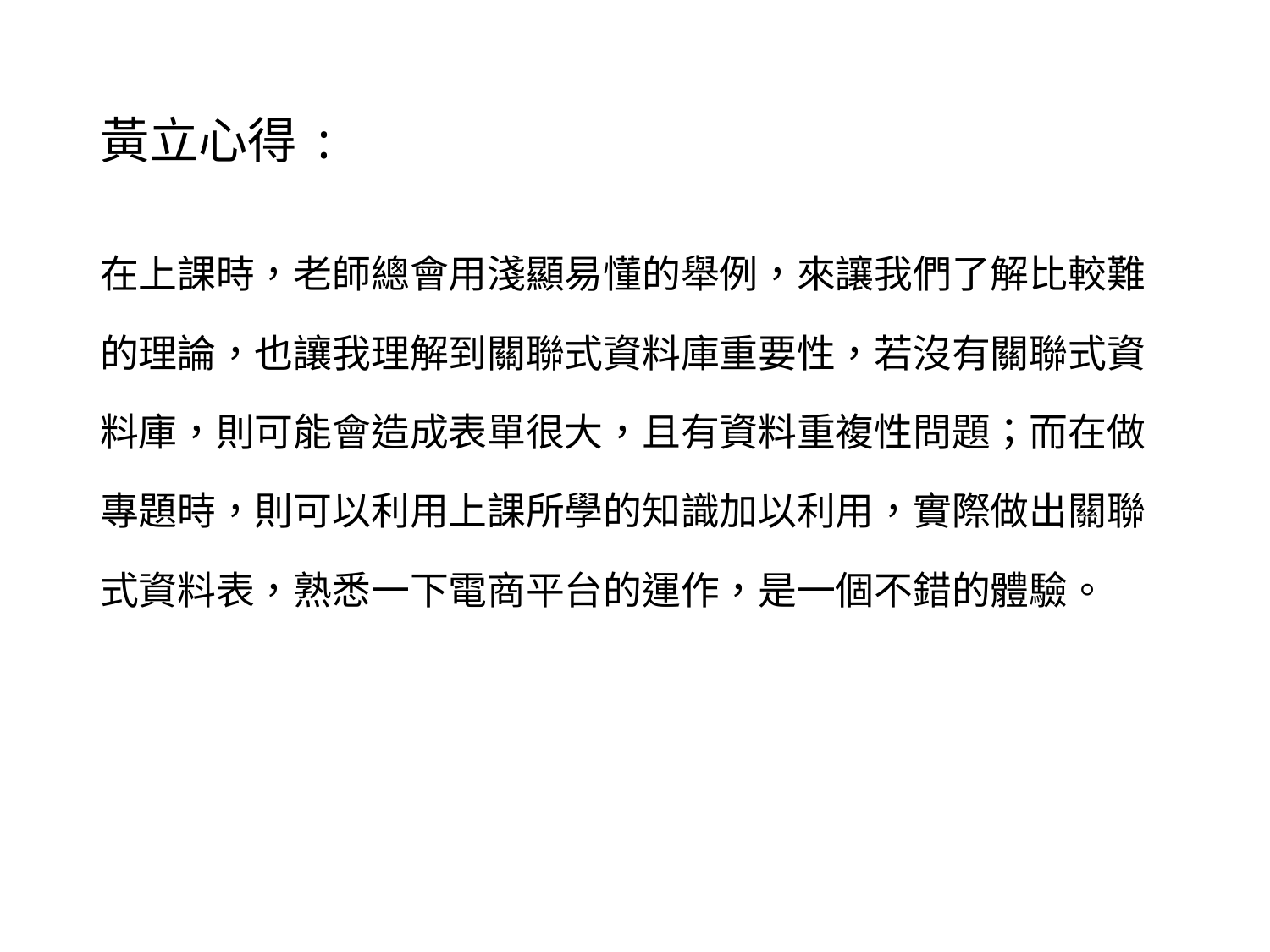

# 黃立心得:
在上課時，老師總會用淺顯易懂的舉例，來讓我們了解比較難的理論，也讓我理解到關聯式資料庫重要性，若沒有關聯式資料庫，則可能會造成表單很大，且有資料重複性問題；而在做專題時，則可以利用上課所學的知識加以利用，實際做出關聯式資料表，熟悉一下電商平台的運作，是一個不錯的體驗。